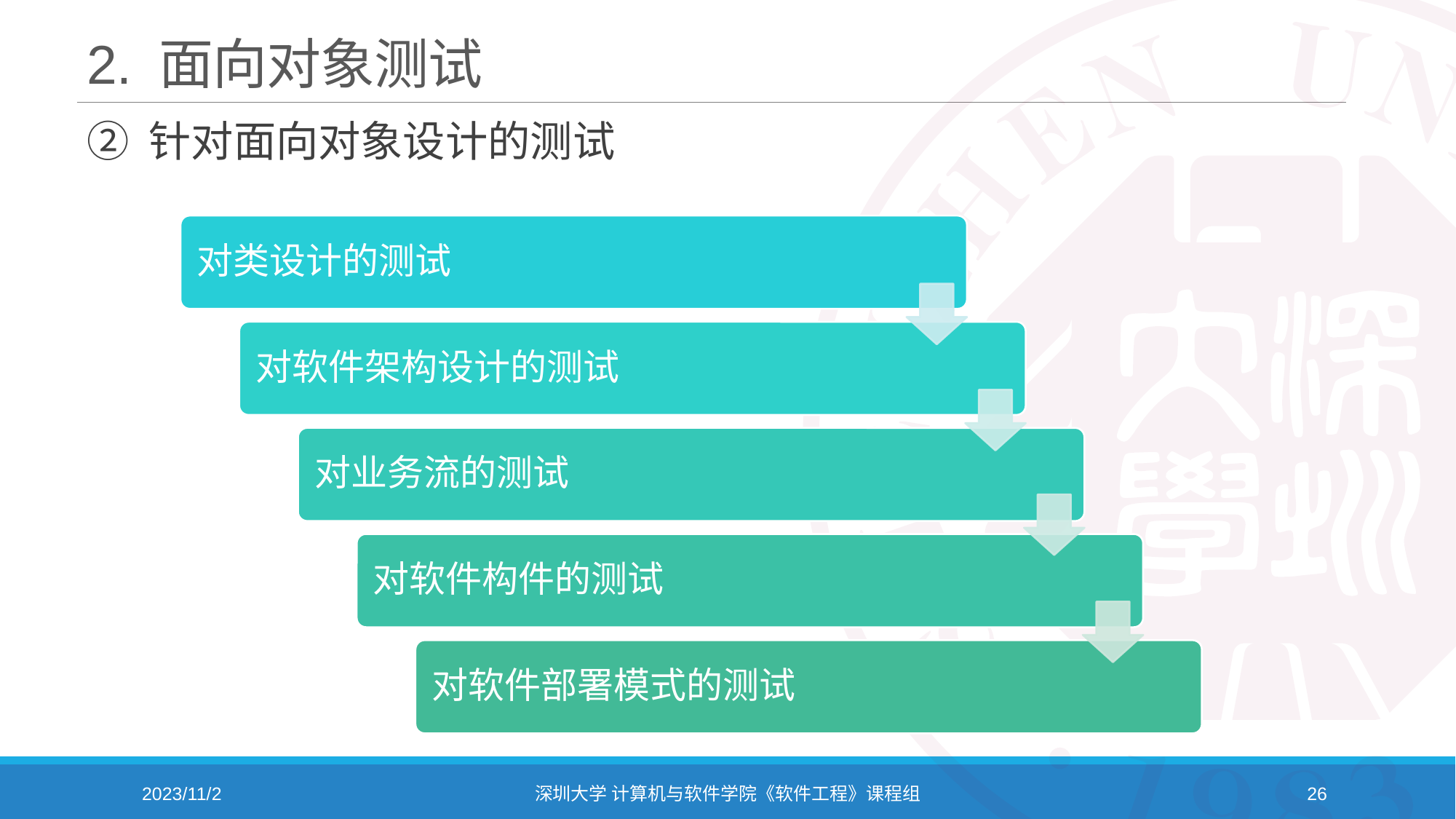

# 2. 面向对象测试
② 针对面向对象设计的测试
对类设计的测试
对软件架构设计的测试
对业务流的测试
对软件构件的测试
对软件部署模式的测试

2023/11/2
深圳大学 计算机与软件学院《软件工程》课程组
26